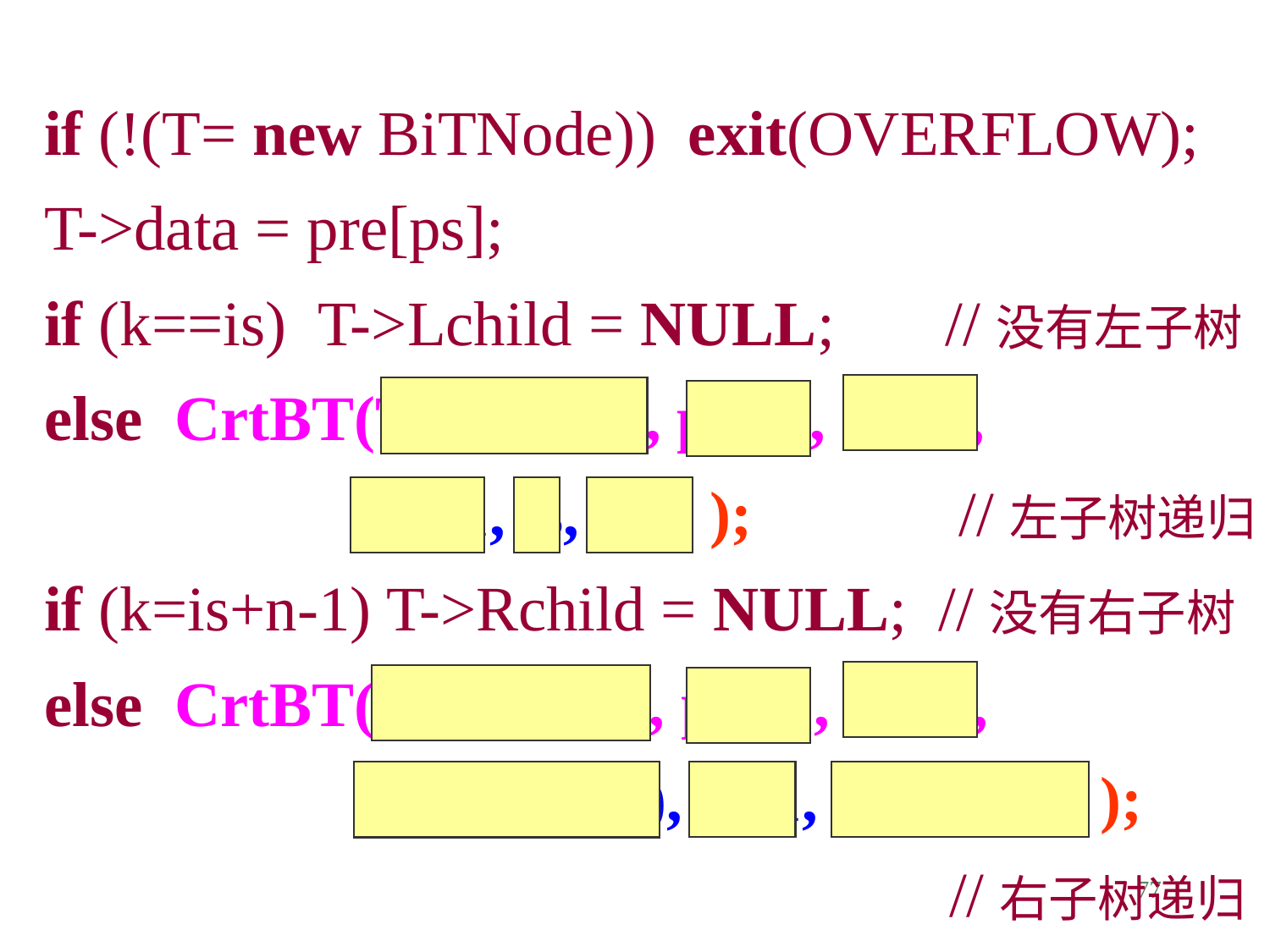

if (!(T= new BiTNode))  exit(OVERFLOW);
T->data = pre[ps];
if (k==is)  T->Lchild = NULL;       //没有左子树
else  CrtBT(T->Lchild, pre[], ino[],
                    ps+1, is, k-is );             //左子树递归
if (k=is+n-1) T->Rchild = NULL;  //没有右子树
else  CrtBT(T->Rchild, pre[], ino[],
                    ps+1+(k-is), k+1, n-(k-is)-1 );
                                                         //右子树递归

77